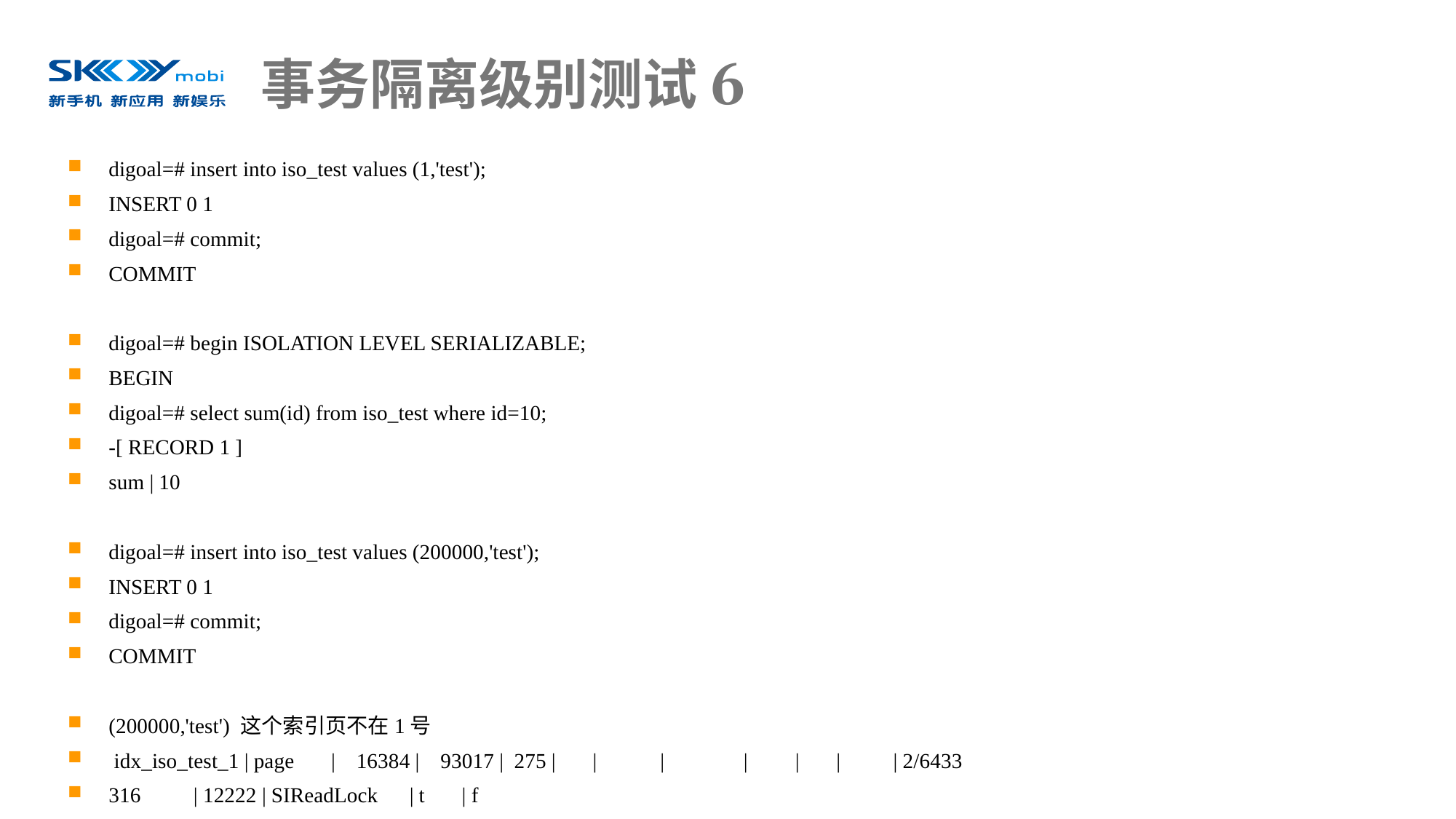

# 事务隔离级别测试6
digoal=# insert into iso_test values (1,'test');
INSERT 0 1
digoal=# commit;
COMMIT

digoal=# begin ISOLATION LEVEL SERIALIZABLE;
BEGIN
digoal=# select sum(id) from iso_test where id=10;
-[ RECORD 1 ]
sum | 10

digoal=# insert into iso_test values (200000,'test');
INSERT 0 1
digoal=# commit;
COMMIT

(200000,'test') 这个索引页不在1号
 idx_iso_test_1 | page       |    16384 |    93017 |  275 |       |            |               |         |       |          | 2/6433
316          | 12222 | SIReadLock      | t       | f